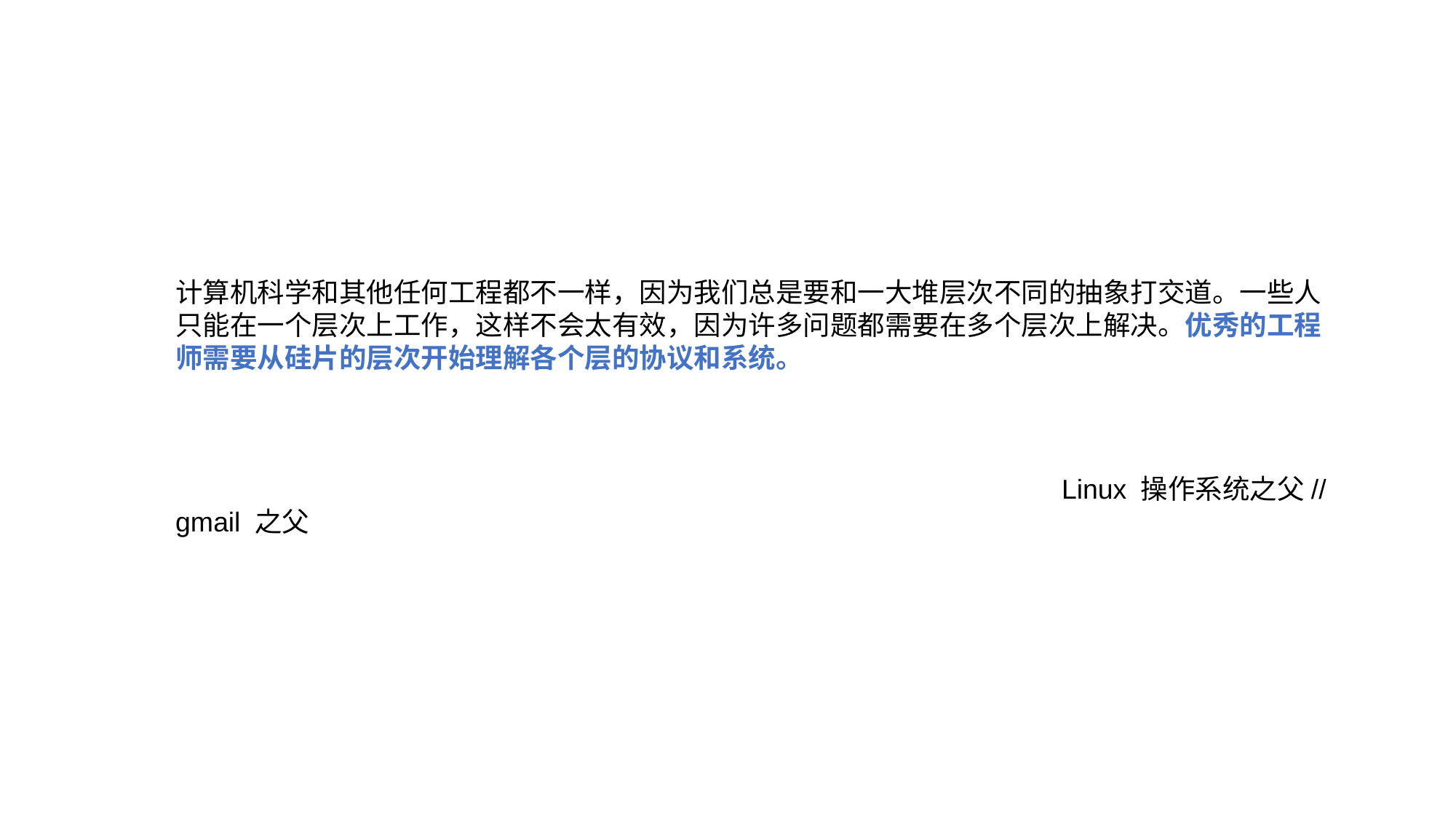

计算机科学和其他任何工程都不一样，因为我们总是要和一大堆层次不同的抽象打交道。一些人只能在一个层次上工作，这样不会太有效，因为许多问题都需要在多个层次上解决。优秀的工程师需要从硅片的层次开始理解各个层的协议和系统。

                                                                                                                    Linux 操作系统之父// gmail 之父